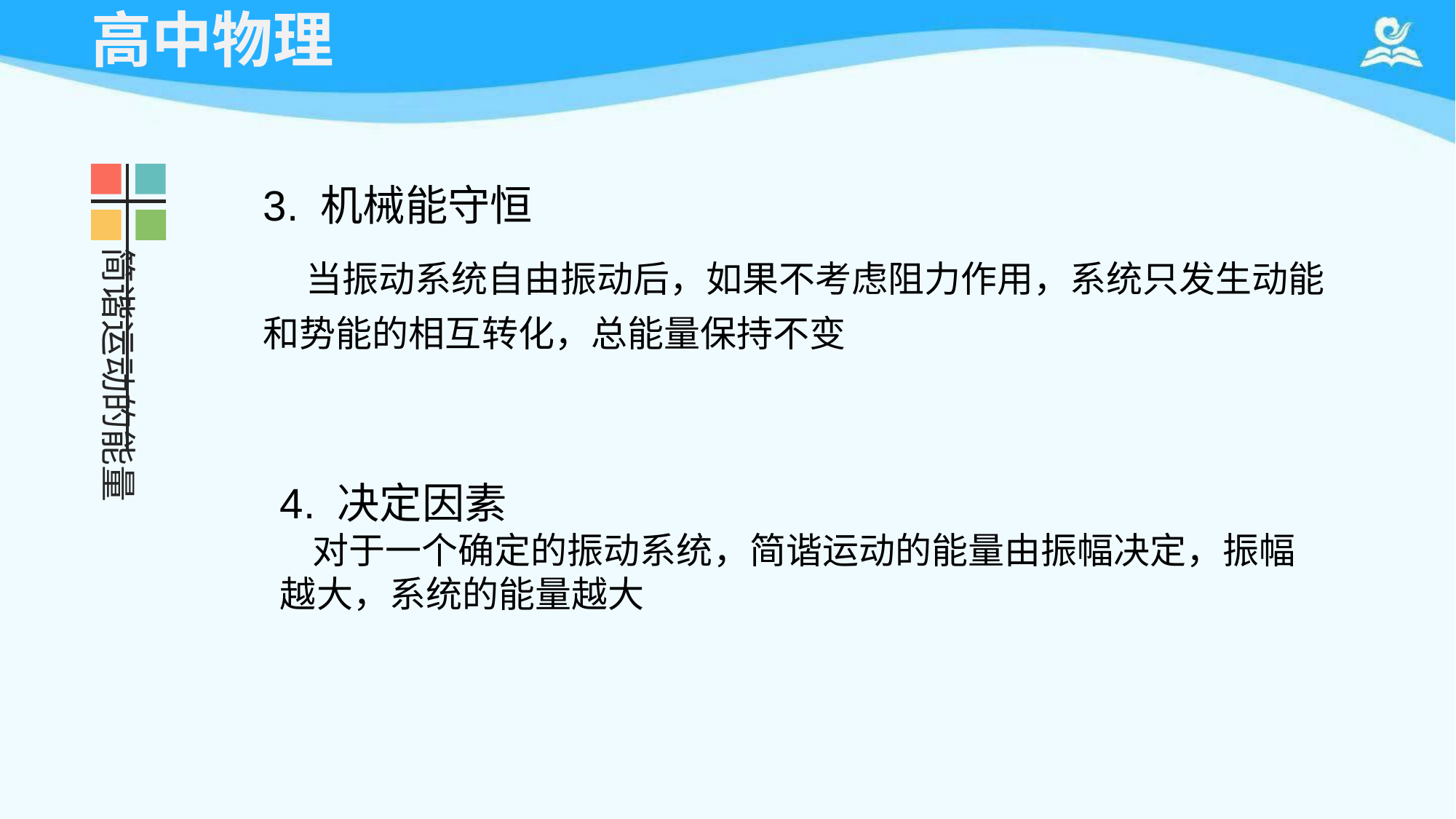

# 高中物理

3. 机械能守恒
当振动系统自由振动后，如果不考虑阻力作用，系统只发生动能 和势能的相互转化，总能量保持不变

简谐运动的能量
4. 决定因素
对于一个确定的振动系统，简谐运动的能量由振幅决定，振幅 越大，系统的能量越大